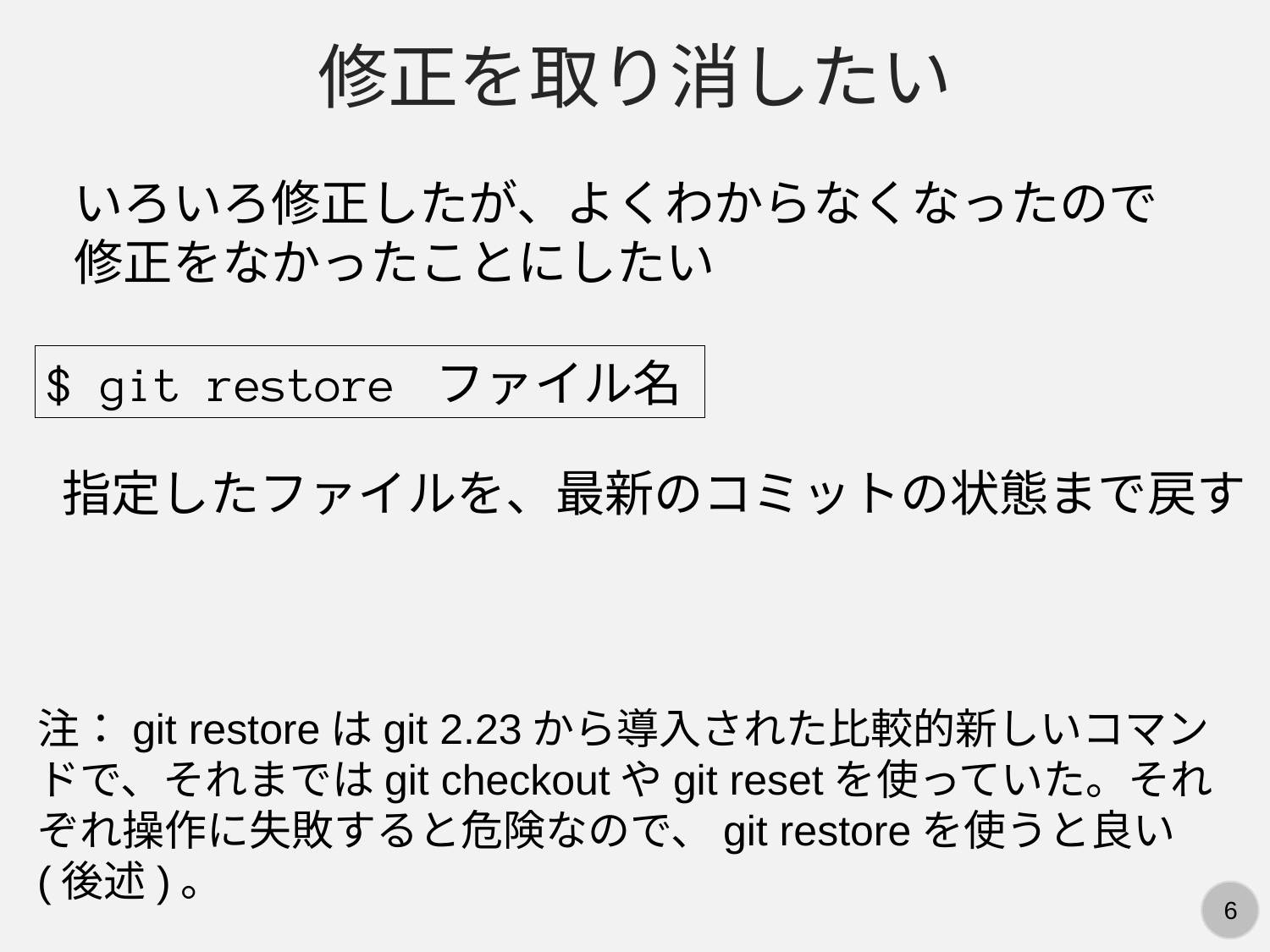

修正を取り消したい
いろいろ修正したが、よくわからなくなったので
修正をなかったことにしたい
$ git restore ファイル名
指定したファイルを、最新のコミットの状態まで戻す
注：git restoreはgit 2.23から導入された比較的新しいコマンドで、それまではgit checkoutやgit resetを使っていた。それぞれ操作に失敗すると危険なので、git restoreを使うと良い(後述)。